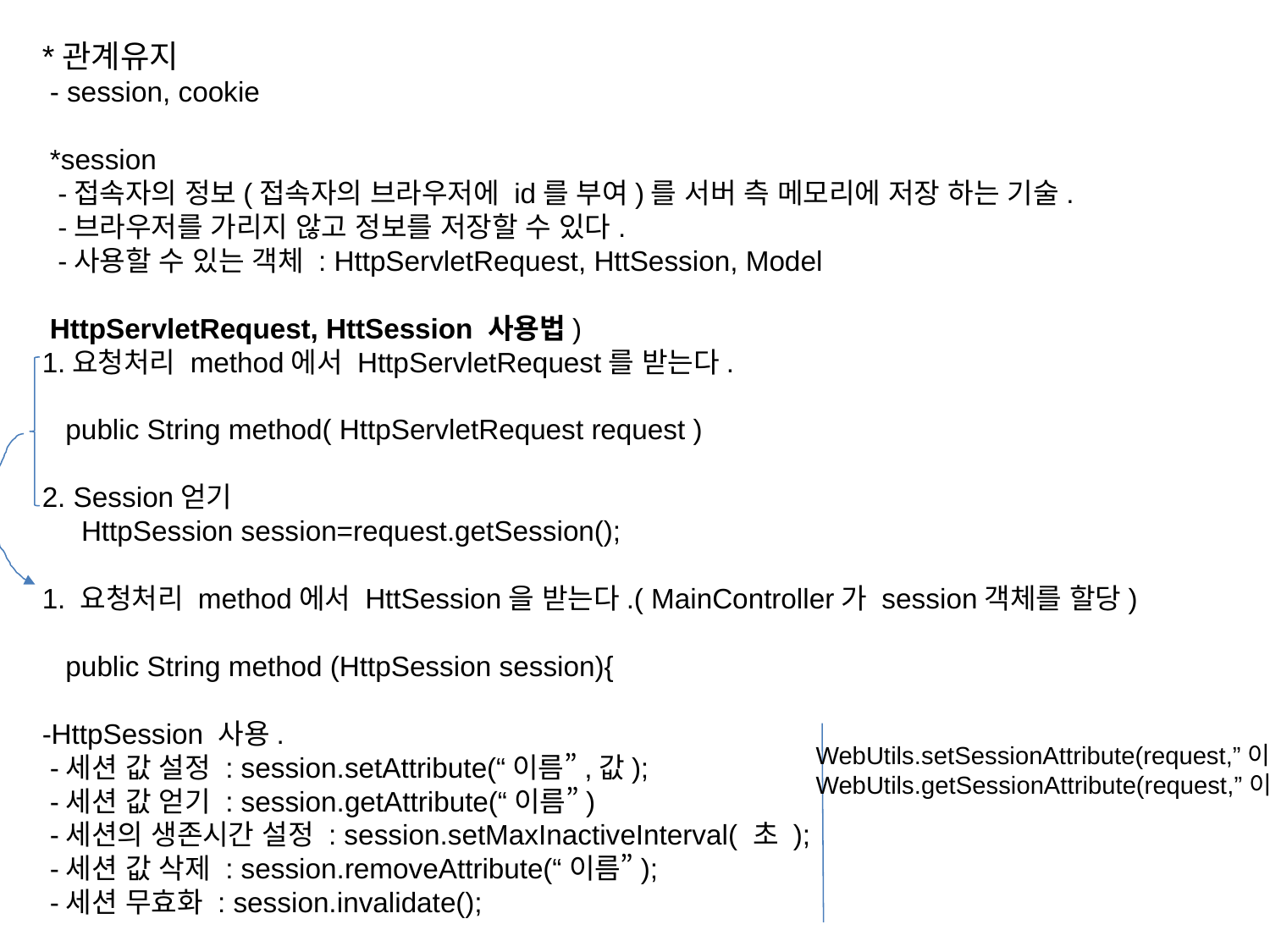

*관계유지
 - session, cookie

 *session
  -접속자의 정보(접속자의 브라우저에 id를 부여)를 서버 측 메모리에 저장 하는 기술.
  -브라우저를 가리지 않고 정보를 저장할 수 있다.
  -사용할 수 있는 객체 : HttpServletRequest, HttSession, Model

 HttpServletRequest, HttSession 사용법)
1.요청처리 method에서 HttpServletRequest를 받는다.

   public String method( HttpServletRequest request )

2. Session얻기
     HttpSession session=request.getSession();

1. 요청처리 method에서 HttSession을 받는다.( MainController가 session객체를 할당)

   public String method (HttpSession session){

-HttpSession 사용.
 -세션 값 설정 : session.setAttribute(“이름”,값);
 -세션 값 얻기 : session.getAttribute(“이름”)
 -세션의 생존시간 설정 : session.setMaxInactiveInterval( 초 );
 -세션 값 삭제 : session.removeAttribute(“이름”);
 -세션 무효화 : session.invalidate();

WebUtils.setSessionAttribute(request,”이름”,값)
WebUtils.getSessionAttribute(request,”이름”)